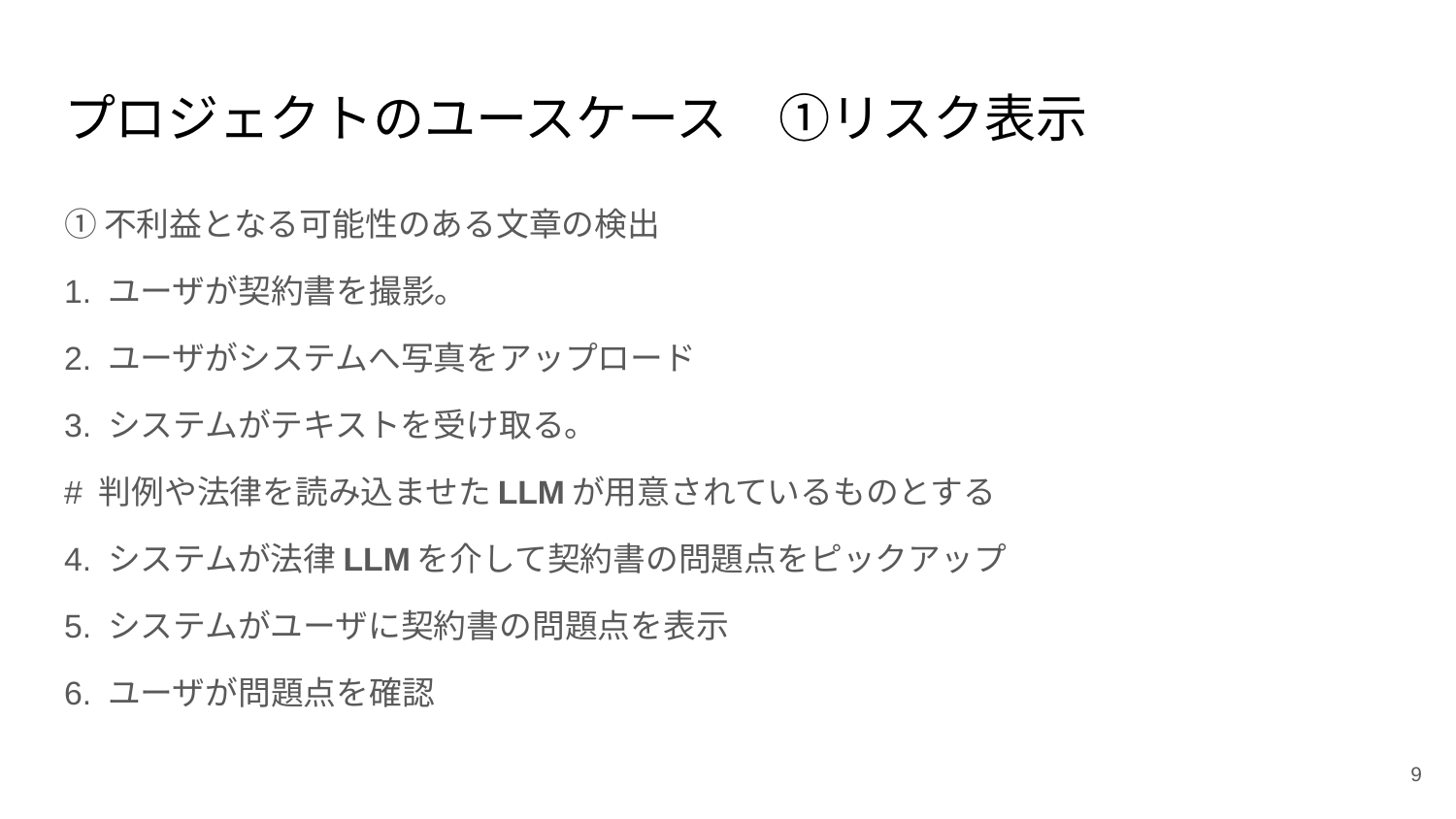

# プロジェクトのユースケース　①リスク表示
①不利益となる可能性のある文章の検出
1. ユーザが契約書を撮影。
2. ユーザがシステムへ写真をアップロード
3. システムがテキストを受け取る。
# 判例や法律を読み込ませたLLMが用意されているものとする
4. システムが法律LLMを介して契約書の問題点をピックアップ
5. システムがユーザに契約書の問題点を表示
6. ユーザが問題点を確認
9